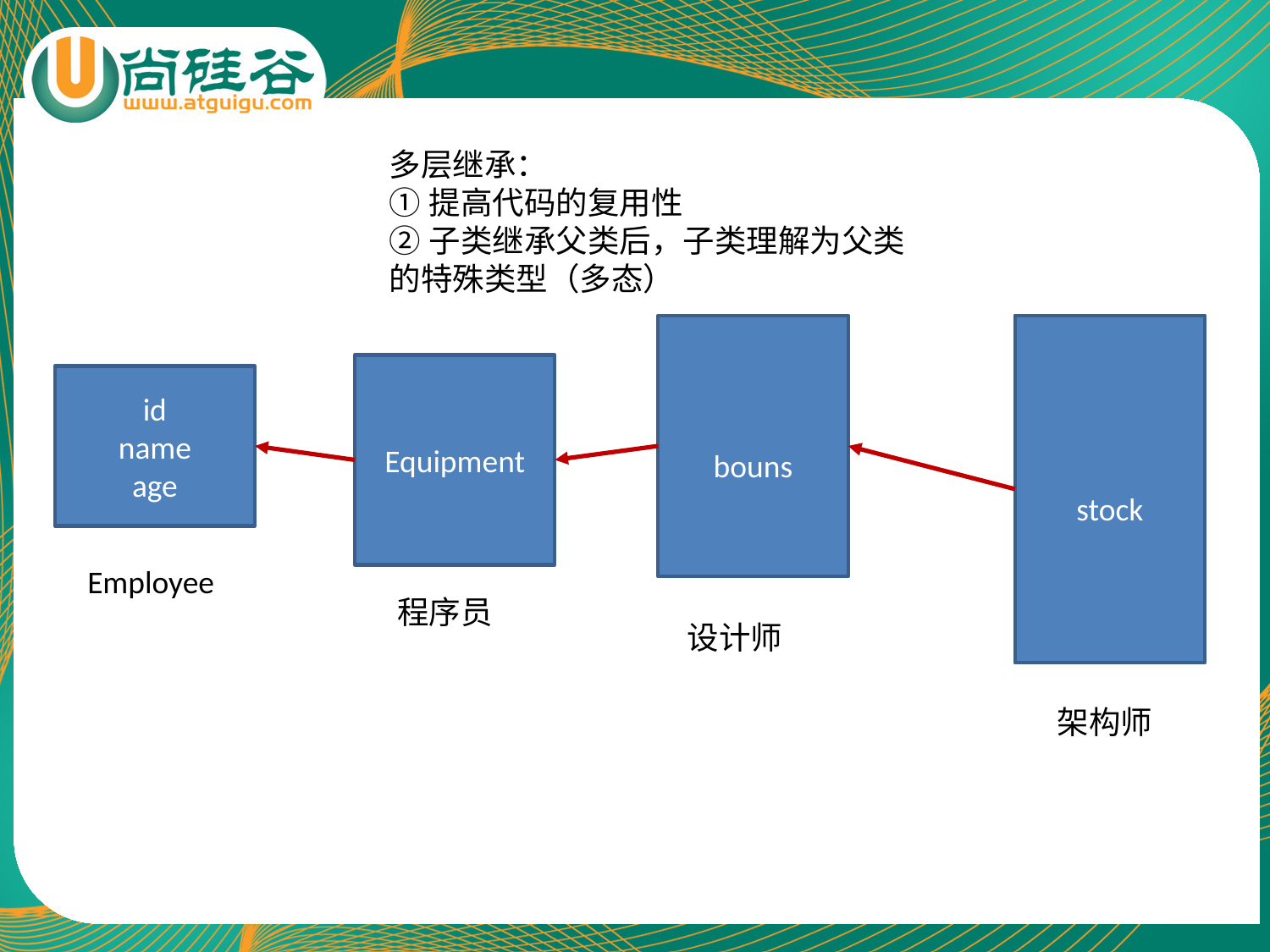

多层继承：
①提高代码的复用性
②子类继承父类后，子类理解为父类的特殊类型（多态）

bouns

stock
Equipment
id
name
age
Employee
程序员
设计师
架构师